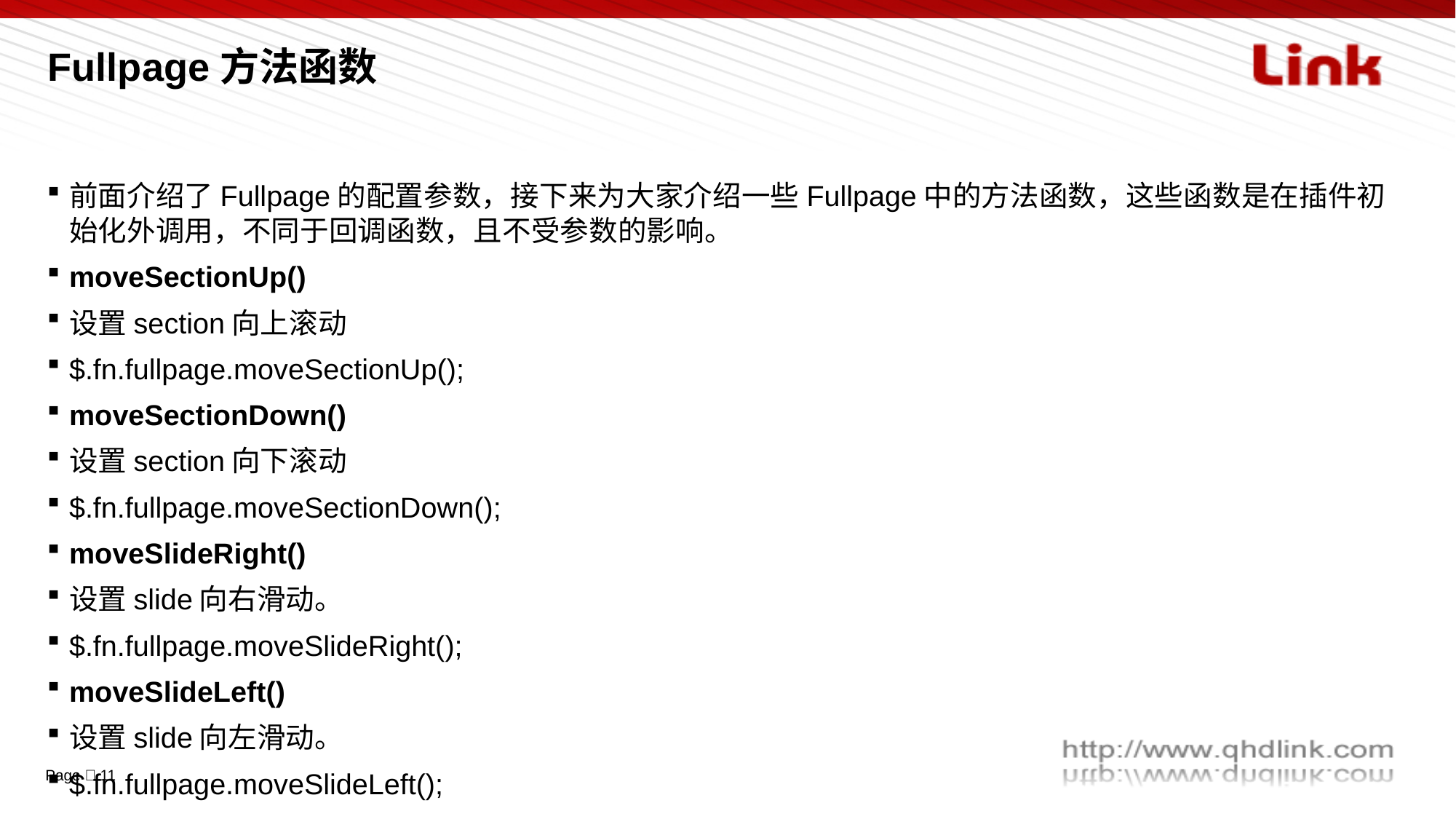

# Fullpage方法函数
前面介绍了Fullpage的配置参数，接下来为大家介绍一些Fullpage中的方法函数，这些函数是在插件初始化外调用，不同于回调函数，且不受参数的影响。
moveSectionUp()
设置section向上滚动
$.fn.fullpage.moveSectionUp();
moveSectionDown()
设置section向下滚动
$.fn.fullpage.moveSectionDown();
moveSlideRight()
设置slide向右滑动。
$.fn.fullpage.moveSlideRight();
moveSlideLeft()
设置slide向左滑动。
$.fn.fullpage.moveSlideLeft();